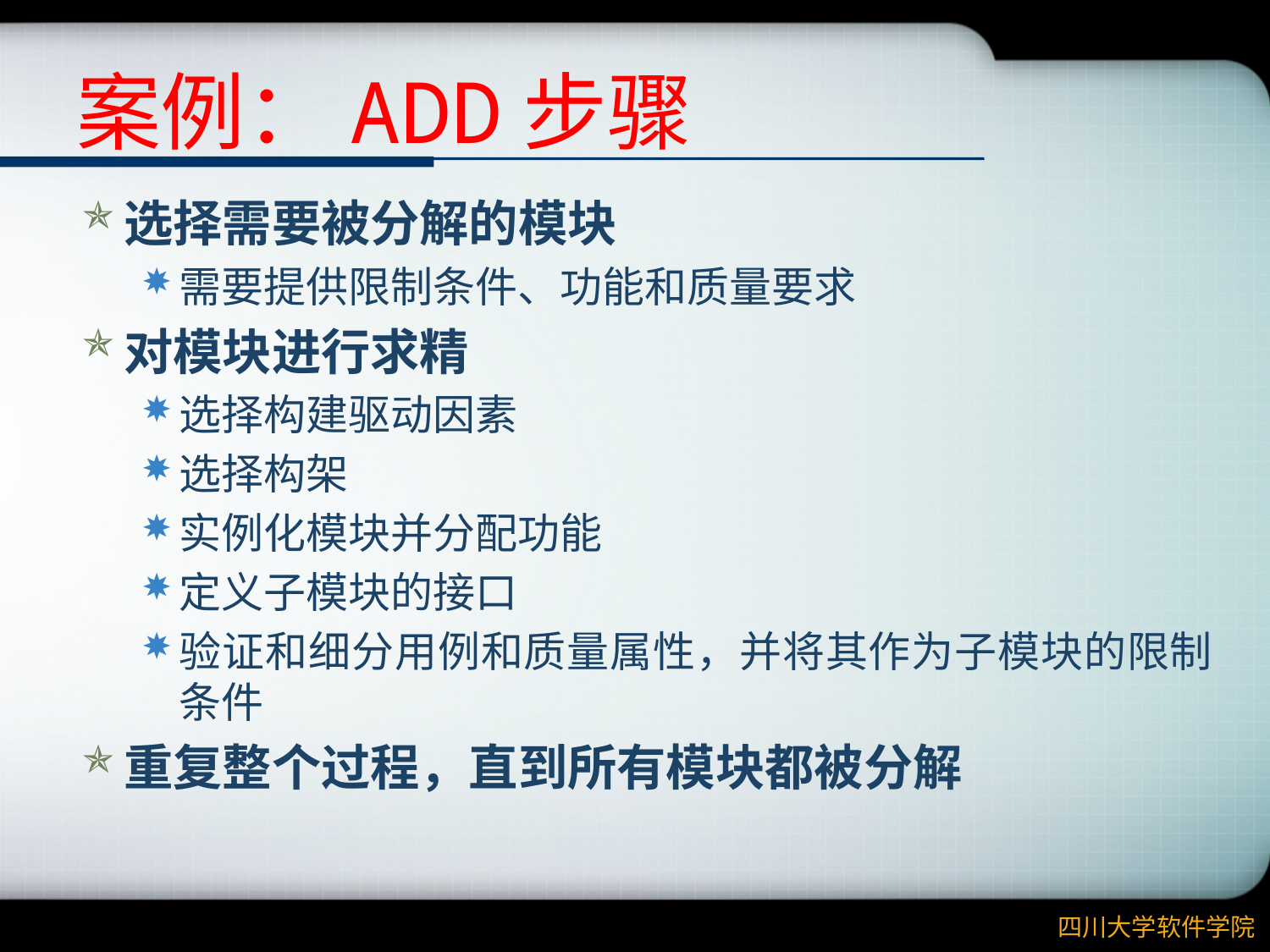

# 案例：ADD步骤
选择需要被分解的模块
需要提供限制条件、功能和质量要求
对模块进行求精
选择构建驱动因素
选择构架
实例化模块并分配功能
定义子模块的接口
验证和细分用例和质量属性，并将其作为子模块的限制条件
重复整个过程，直到所有模块都被分解